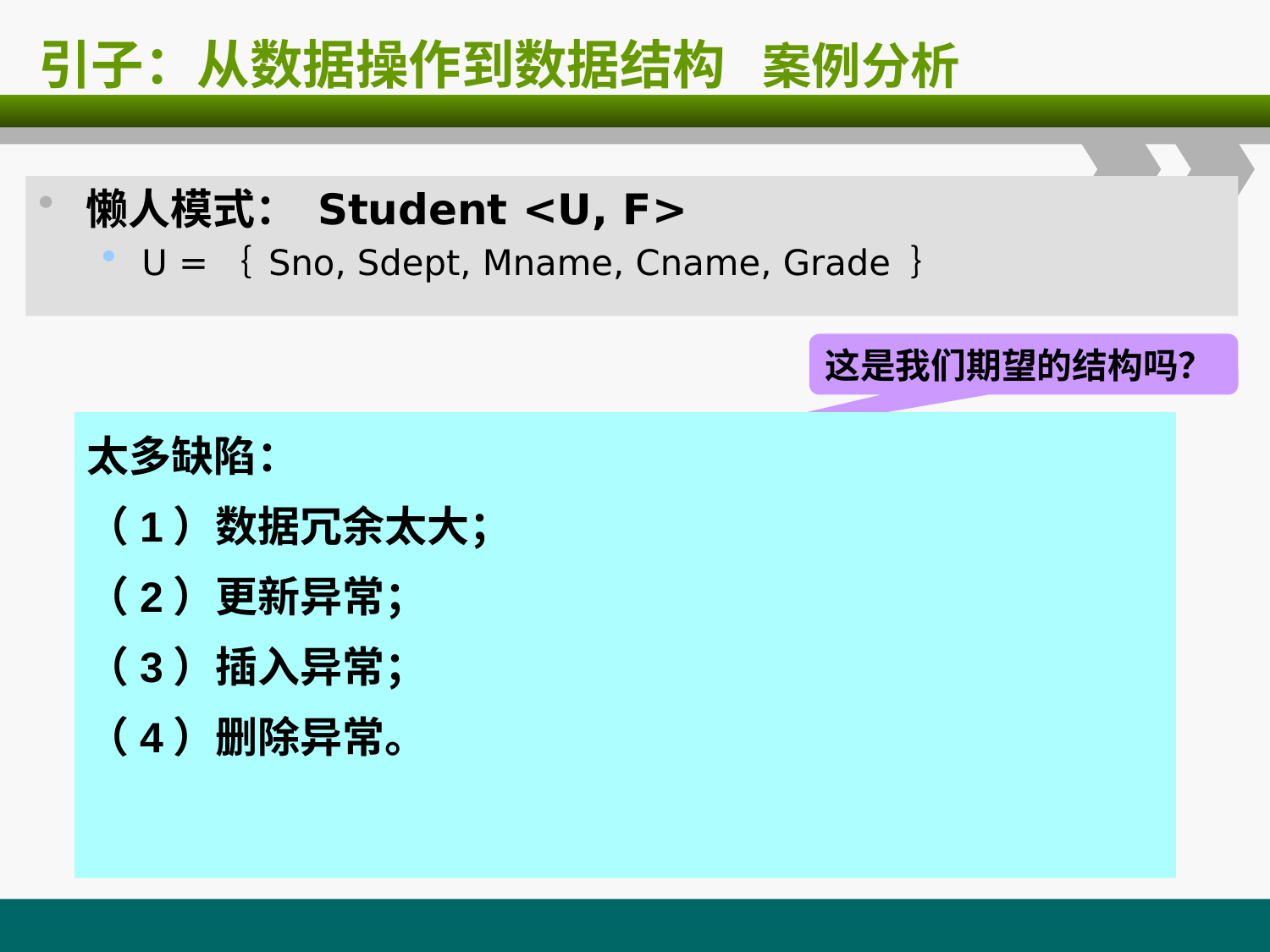

# 引子：从数据操作到数据结构   案例分析
懒人模式： Student <U, F>
U =｛ Sno, Sdept, Mname, Cname, Grade ｝
这是我们期望的结构吗？
| Sno | Sdept | Mname | Cno | Grade |
| --- | --- | --- | --- | --- |
| 03001 | 计算机系 | 刘 明 | BT001 | 80 |
| 03001 | 计算机系 | 刘 明 | BT002 | 85 |
| 03002 | 计算机系 | 刘 明 | BT001 | 88 |
| 03002 | 计算机系 | 刘 明 | BT002 | 92 |
| 04001 | 信息系 | 王 强 | BT001 | 90 |
太多缺陷：
（1）数据冗余太大；
（2）更新异常；
（3）插入异常；
（4）删除异常。